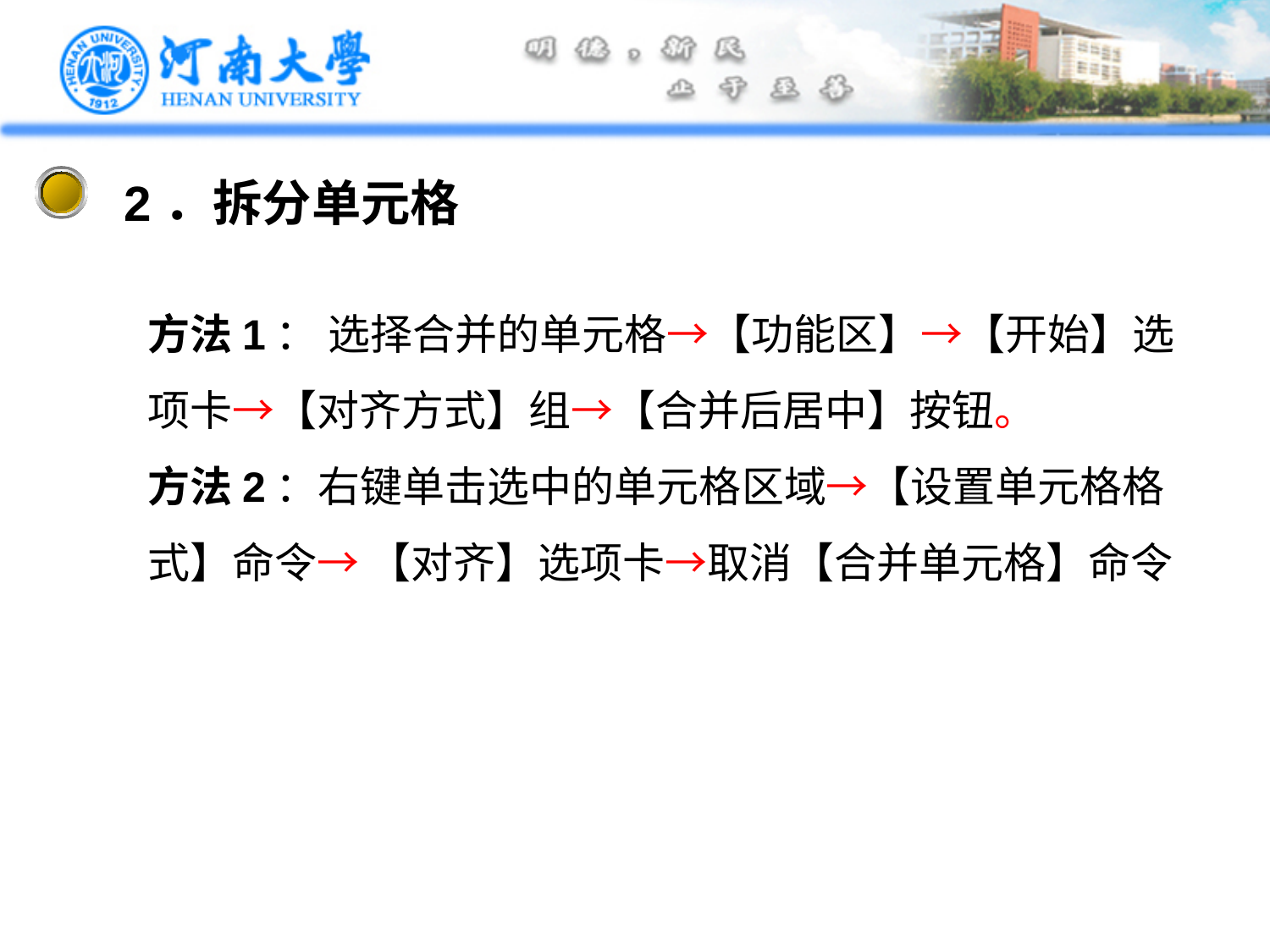

2．拆分单元格

方法1： 选择合并的单元格→【功能区】→【开始】选项卡→【对齐方式】组→【合并后居中】按钮。
方法2：右键单击选中的单元格区域→【设置单元格格式】命令→ 【对齐】选项卡→取消【合并单元格】命令